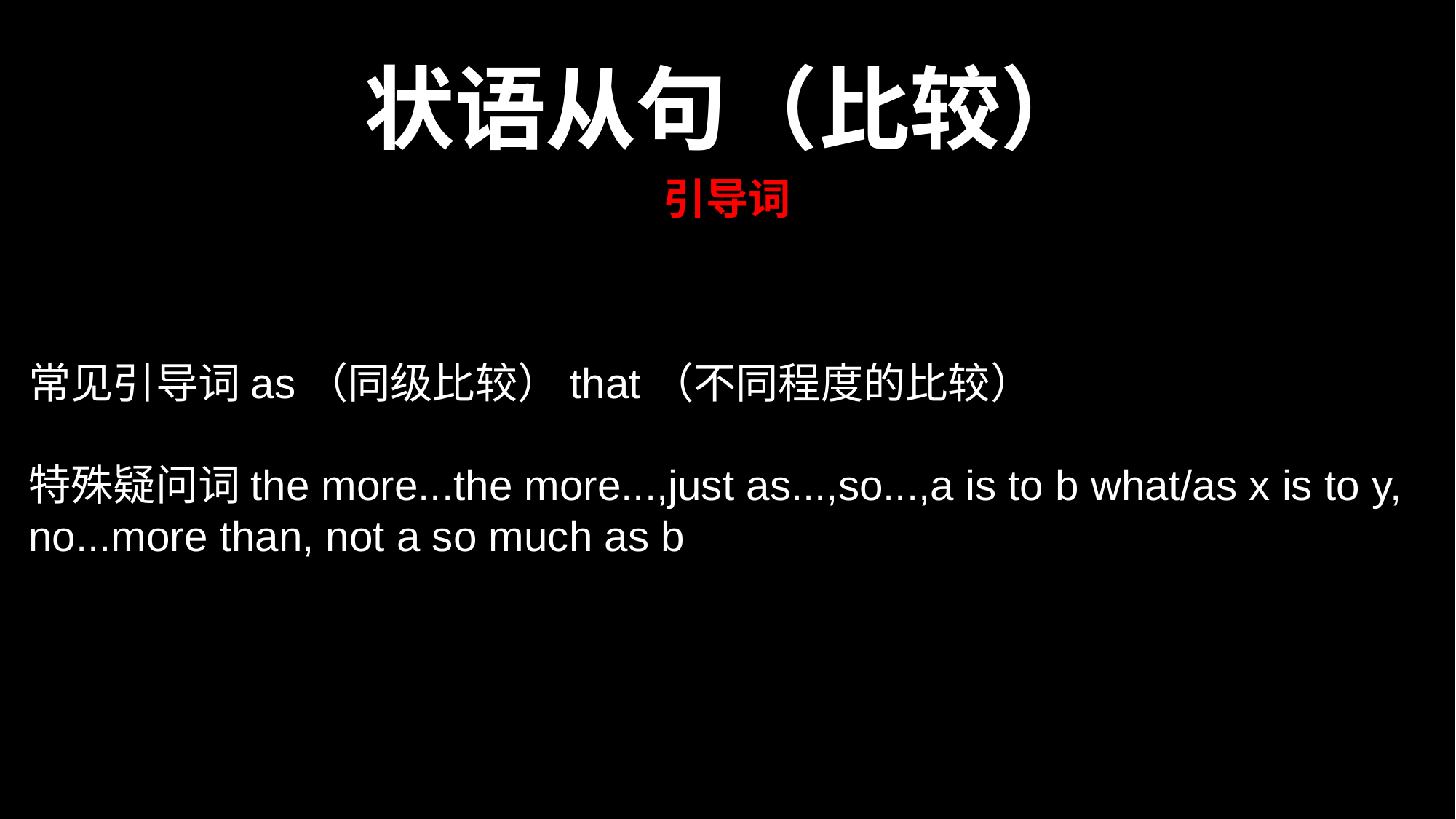

状语从句（比较）
引导词
常见引导词as（同级比较）that（不同程度的比较）

特殊疑问词the more...the more...,just as...,so...,a is to b what/as x is to y, no...more than, not a so much as b